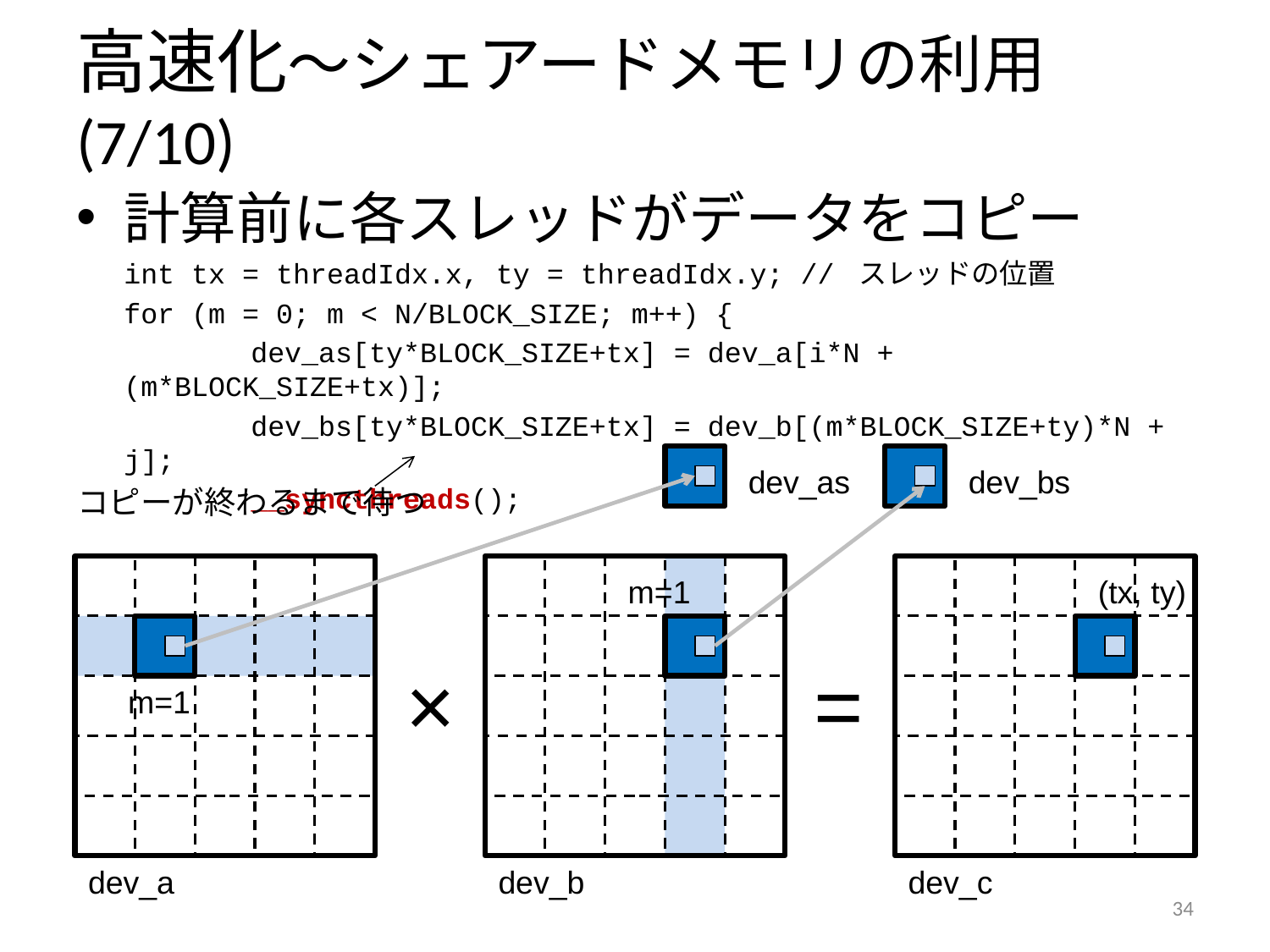

# 高速化～シェアードメモリの利用 (7/10)
計算前に各スレッドがデータをコピー
	int tx = threadIdx.x, ty = threadIdx.y; // スレッドの位置
	for (m = 0; m < N/BLOCK_SIZE; m++) {
		dev_as[ty*BLOCK_SIZE+tx] = dev_a[i*N + (m*BLOCK_SIZE+tx)];
		dev_bs[ty*BLOCK_SIZE+tx] = dev_b[(m*BLOCK_SIZE+ty)*N + j];
		__syncthreads();

dev_as
dev_bs

コピーが終わるまで待つ

m=1
(tx, ty)

×
=
m=1

dev_a
dev_b
dev_c
34